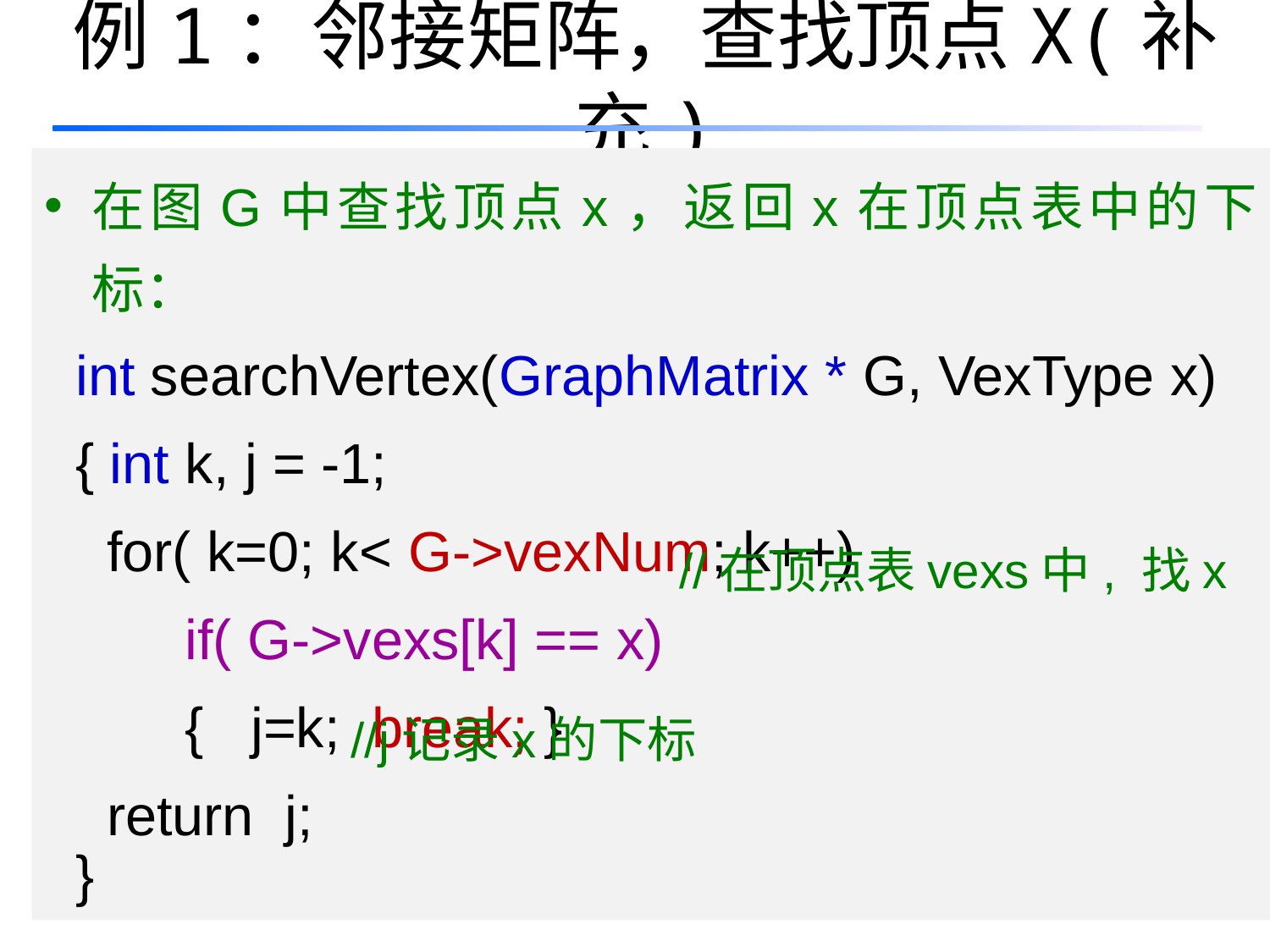

# 例1：邻接矩阵，查找顶点X(补充)

在图G中查找顶点x，返回x在顶点表中的下标：
  int searchVertex(GraphMatrix * G, VexType x)
  { int k, j = -1;
    for( k=0; k< G->vexNum; k++)
         if( G->vexs[k] == x)
         {   j=k;  break; }
    return  j;
  }
//在顶点表vexs中, 找x
//j记录x的下标